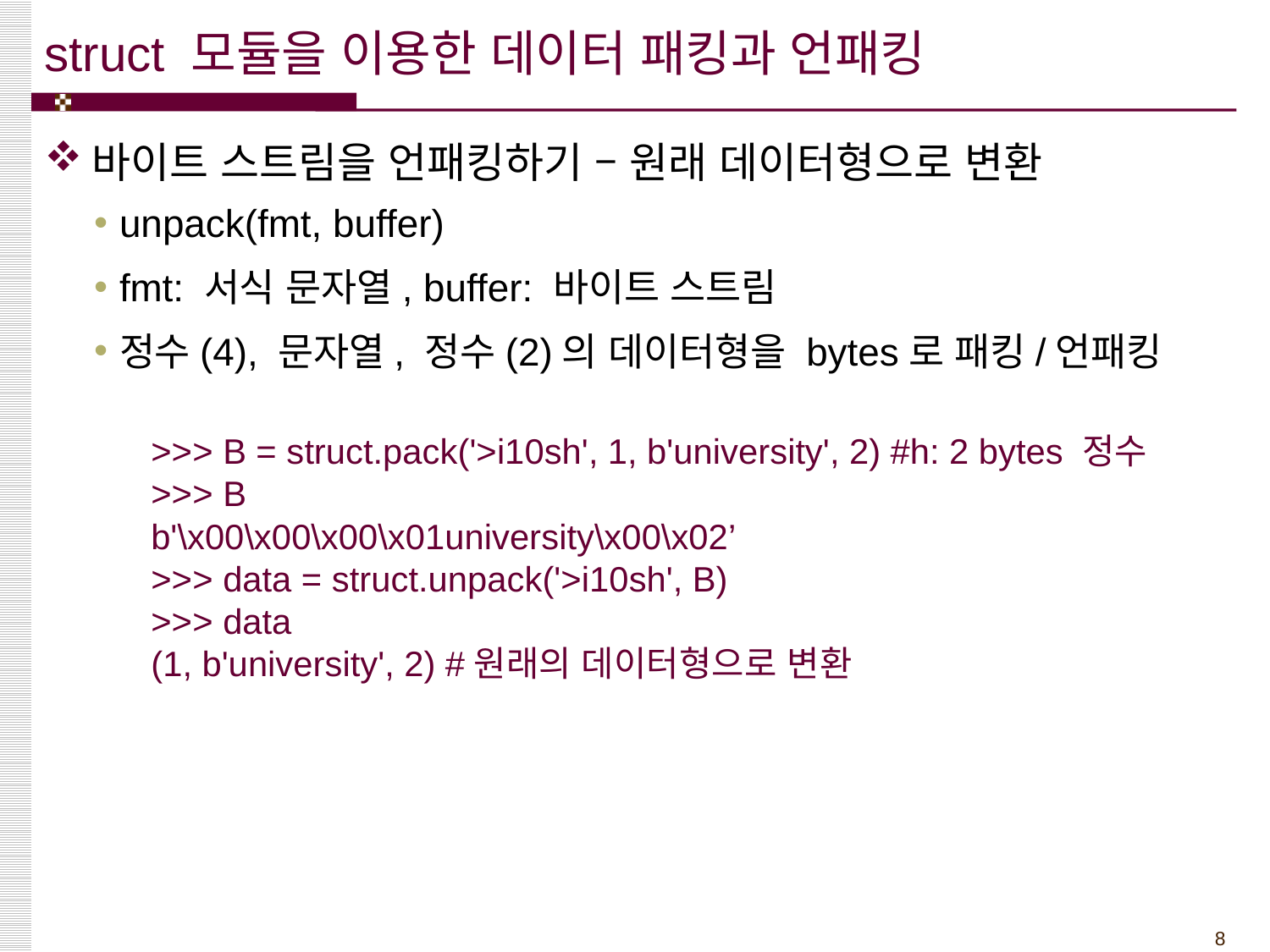

# struct 모듈을 이용한 데이터 패킹과 언패킹
바이트 스트림을 언패킹하기 – 원래 데이터형으로 변환
unpack(fmt, buffer)
fmt: 서식 문자열, buffer: 바이트 스트림
정수(4), 문자열, 정수(2)의 데이터형을 bytes로 패킹/언패킹
>>> B = struct.pack('>i10sh', 1, b'university', 2) #h: 2 bytes 정수
>>> B
b'\x00\x00\x00\x01university\x00\x02’
>>> data = struct.unpack('>i10sh', B)
>>> data
(1, b'university', 2) #원래의 데이터형으로 변환